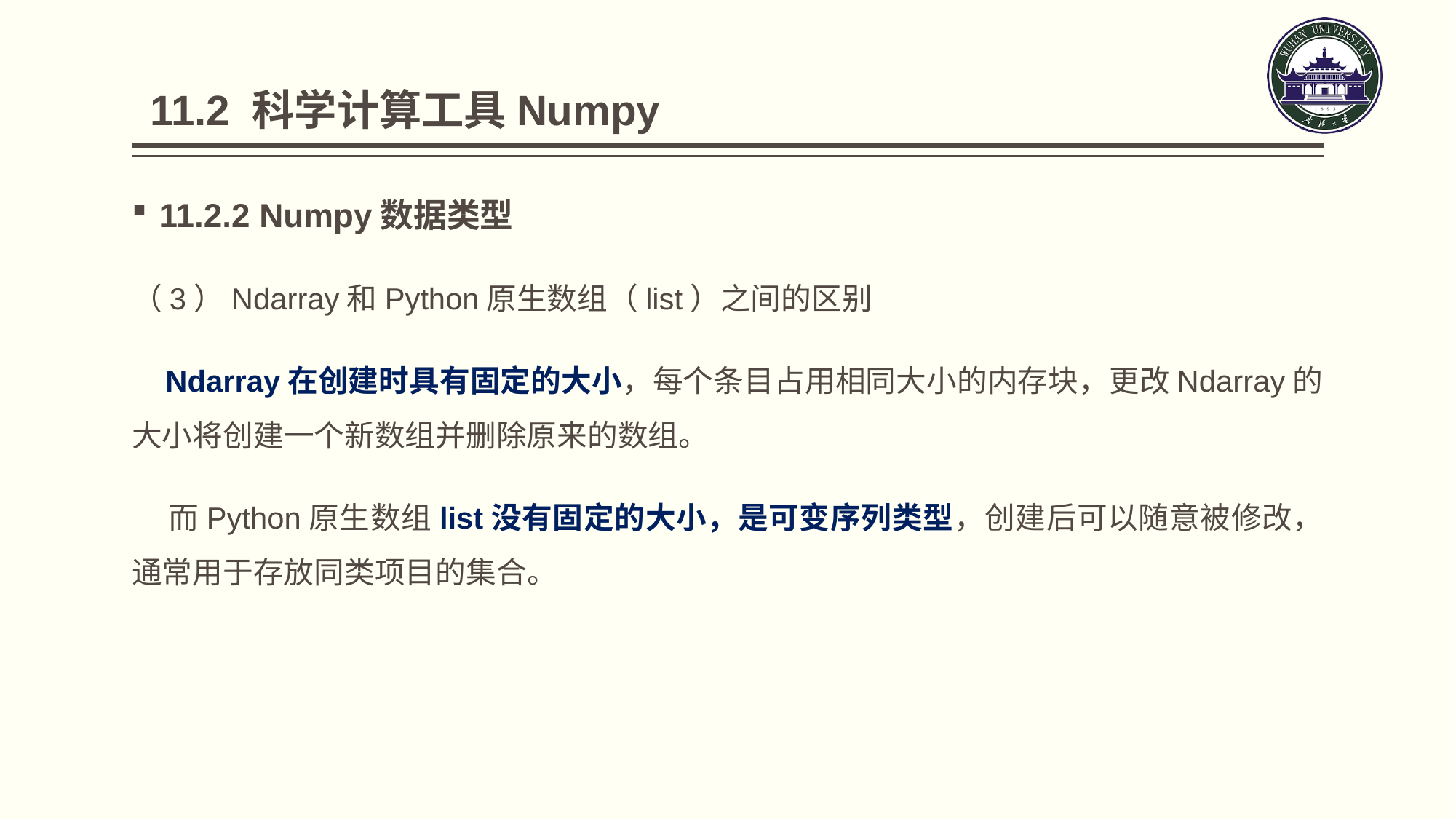

11.2 科学计算工具Numpy
11.2.2 Numpy数据类型
（3）Ndarray和Python原生数组（list）之间的区别
    Ndarray在创建时具有固定的大小，每个条目占用相同大小的内存块，更改Ndarray的大小将创建一个新数组并删除原来的数组。
    而Python原生数组list没有固定的大小，是可变序列类型，创建后可以随意被修改，通常用于存放同类项目的集合。